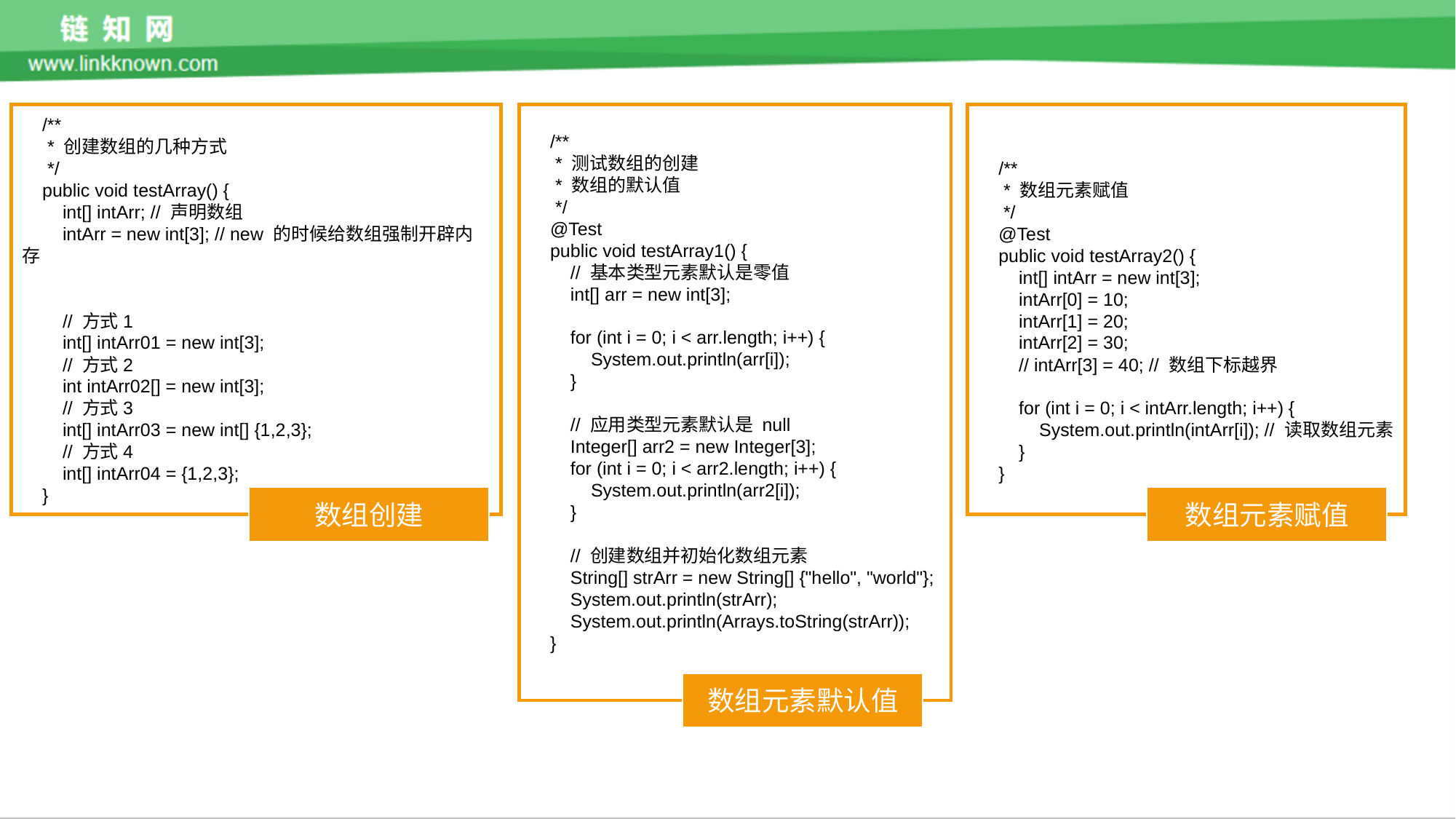

/**
     * 创建数组的几种方式
     */
    public void testArray() {
        int[] intArr; // 声明数组
        intArr = new int[3]; // new 的时候给数组强制开辟内存

        // 方式1
        int[] intArr01 = new int[3];
        // 方式2
        int intArr02[] = new int[3];
        // 方式3
        int[] intArr03 = new int[] {1,2,3};
        // 方式4
        int[] intArr04 = {1,2,3};
    }
    /**
     * 测试数组的创建
     * 数组的默认值
     */
    @Test
    public void testArray1() {
        // 基本类型元素默认是零值
        int[] arr = new int[3];

        for (int i = 0; i < arr.length; i++) {
            System.out.println(arr[i]);
        }

        // 应用类型元素默认是 null
        Integer[] arr2 = new Integer[3];
        for (int i = 0; i < arr2.length; i++) {
            System.out.println(arr2[i]);
        }

        // 创建数组并初始化数组元素
        String[] strArr = new String[] {"hello", "world"};
        System.out.println(strArr);
        System.out.println(Arrays.toString(strArr));
    }

    /**
     * 数组元素赋值
     */
    @Test
    public void testArray2() {
        int[] intArr = new int[3];
        intArr[0] = 10;
        intArr[1] = 20;
        intArr[2] = 30;
        // intArr[3] = 40; // 数组下标越界

        for (int i = 0; i < intArr.length; i++) {
            System.out.println(intArr[i]); // 读取数组元素
        }
    }
数组创建
数组元素赋值
数组元素默认值